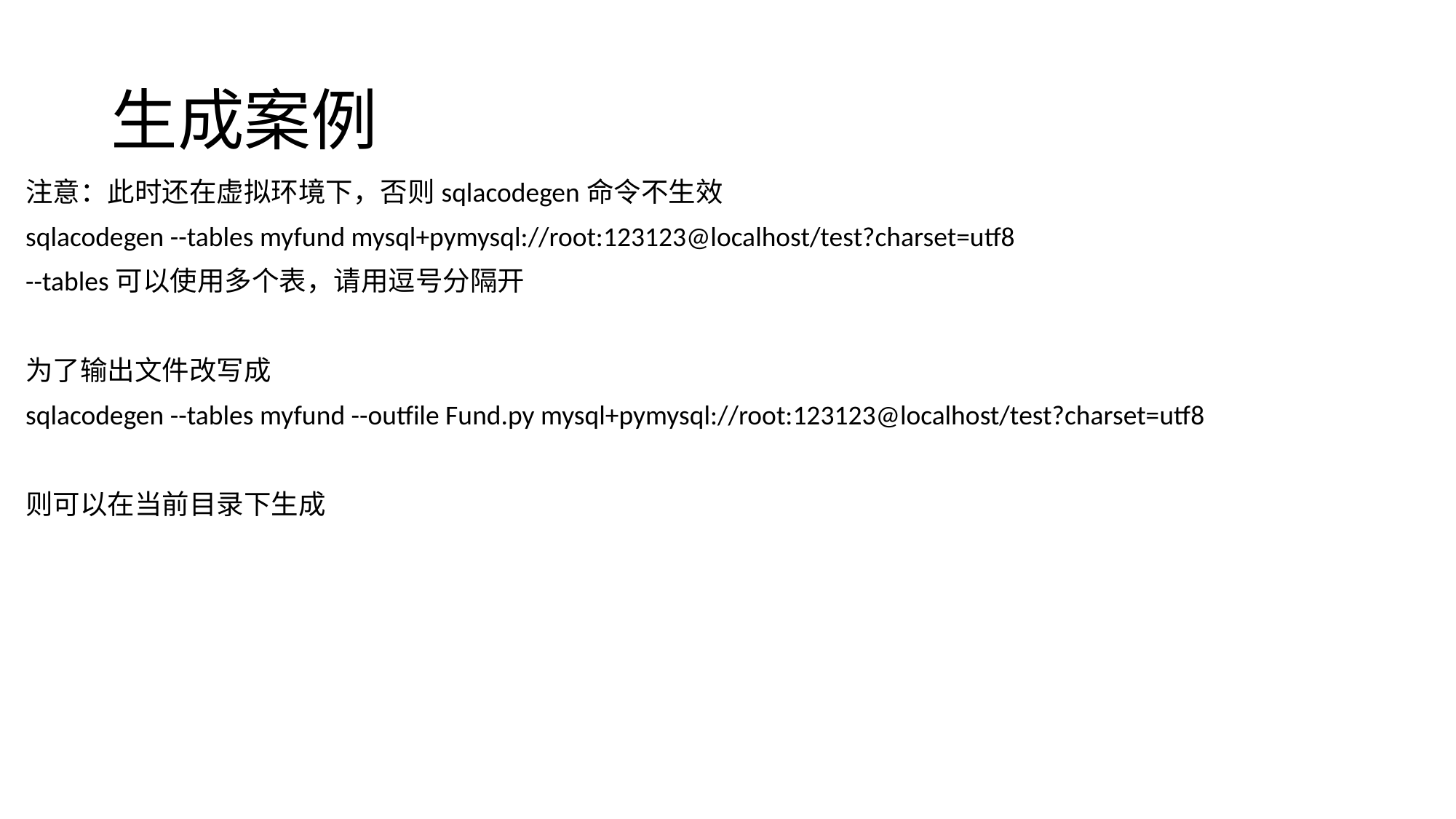

# 生成案例
注意：此时还在虚拟环境下，否则sqlacodegen命令不生效
sqlacodegen --tables myfund mysql+pymysql://root:123123@localhost/test?charset=utf8
--tables可以使用多个表，请用逗号分隔开

为了输出文件改写成
sqlacodegen --tables myfund --outfile Fund.py mysql+pymysql://root:123123@localhost/test?charset=utf8

则可以在当前目录下生成